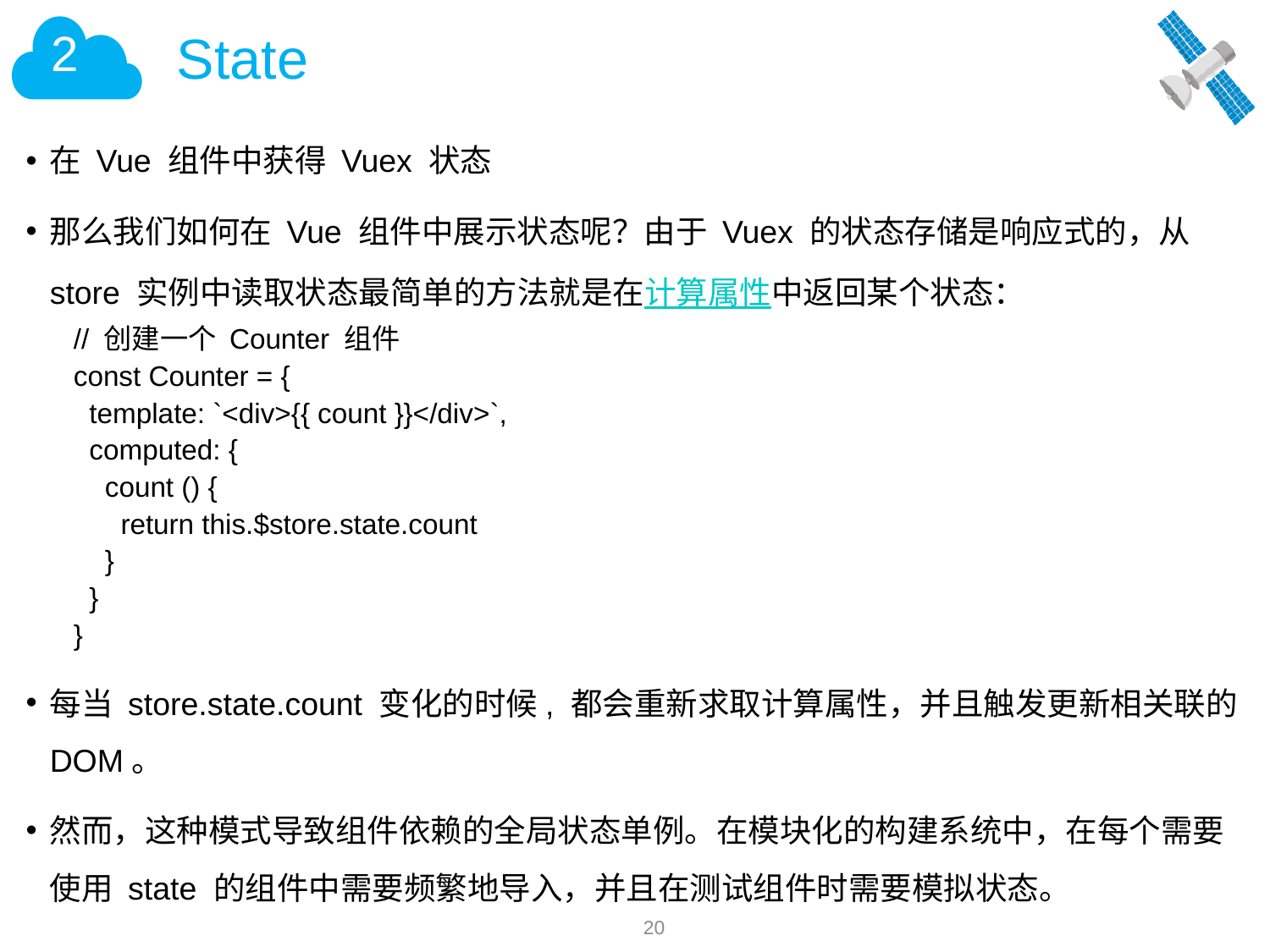

# State
在 Vue 组件中获得 Vuex 状态
那么我们如何在 Vue 组件中展示状态呢？由于 Vuex 的状态存储是响应式的，从 store 实例中读取状态最简单的方法就是在计算属性中返回某个状态：
// 创建一个 Counter 组件
const Counter = {
  template: `<div>{{ count }}</div>`,
  computed: {
    count () {
      return this.$store.state.count
    }
  }
}
每当 store.state.count 变化的时候, 都会重新求取计算属性，并且触发更新相关联的 DOM。
然而，这种模式导致组件依赖的全局状态单例。在模块化的构建系统中，在每个需要使用 state 的组件中需要频繁地导入，并且在测试组件时需要模拟状态。
20